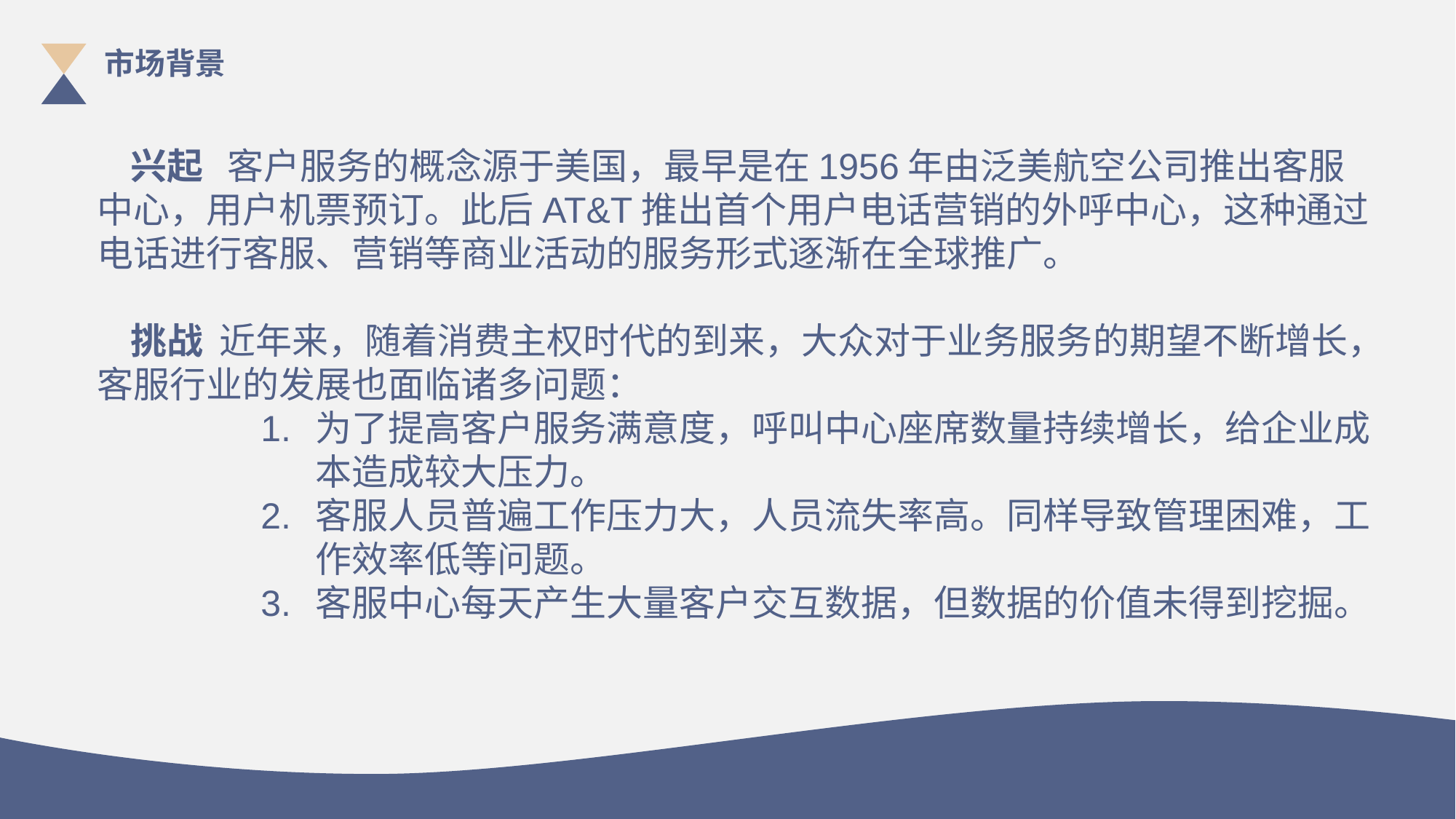

市场背景

   兴起   客户服务的概念源于美国，最早是在1956年由泛美航空公司推出客服中心，用户机票预订。此后AT&T推出首个用户电话营销的外呼中心，这种通过电话进行客服、营销等商业活动的服务形式逐渐在全球推广。

   挑战  近年来，随着消费主权时代的到来，大众对于业务服务的期望不断增长，客服行业的发展也面临诸多问题：
为了提高客户服务满意度，呼叫中心座席数量持续增长，给企业成本造成较大压力。
客服人员普遍工作压力大，人员流失率高。同样导致管理困难，工作效率低等问题。
客服中心每天产生大量客户交互数据，但数据的价值未得到挖掘。